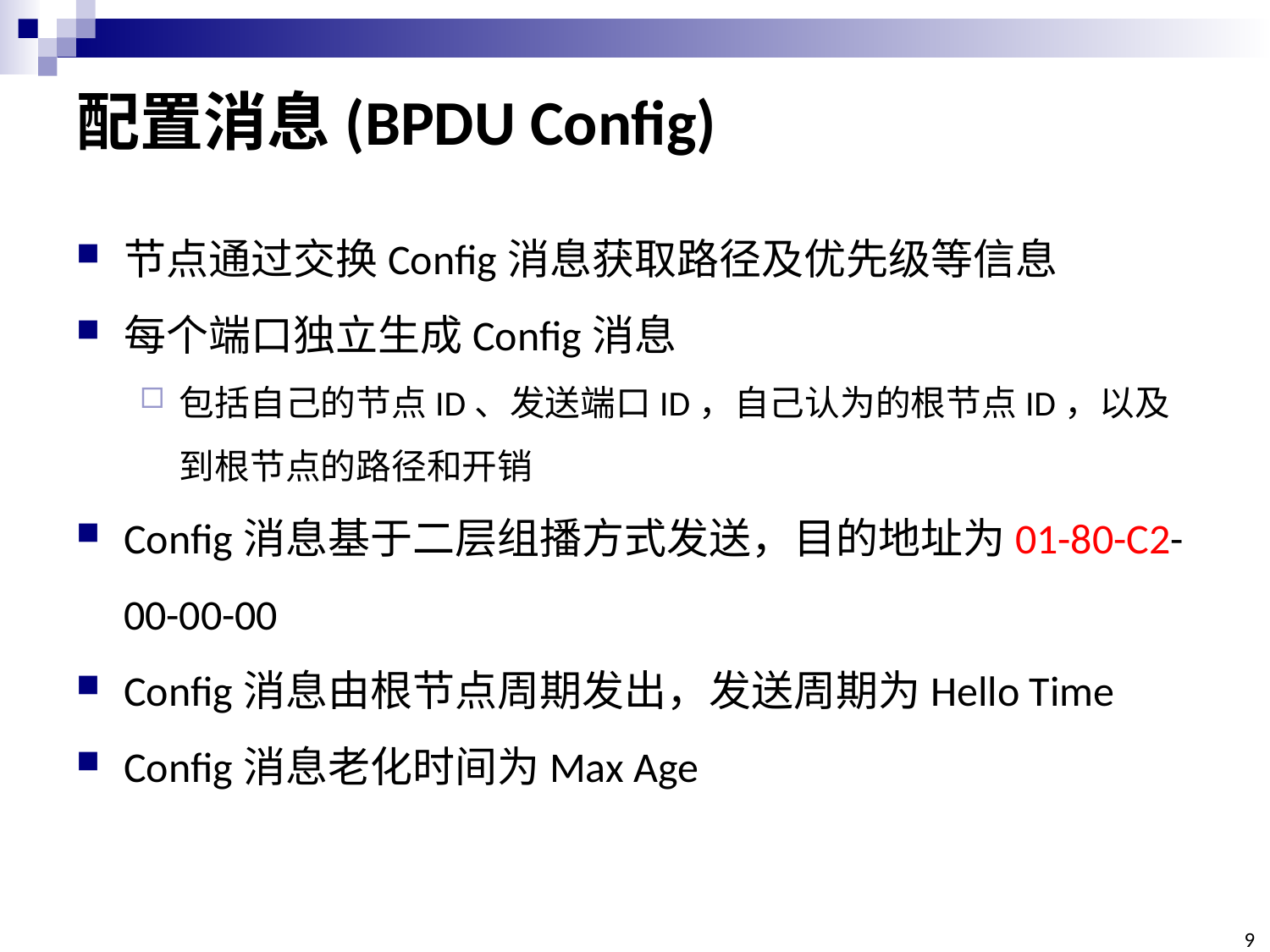

# 配置消息(BPDU Config)
节点通过交换Config消息获取路径及优先级等信息
每个端口独立生成Config消息
包括自己的节点ID、发送端口ID，自己认为的根节点ID，以及到根节点的路径和开销
Config消息基于二层组播方式发送，目的地址为01-80-C2-00-00-00
Config消息由根节点周期发出，发送周期为Hello Time
Config消息老化时间为Max Age
9